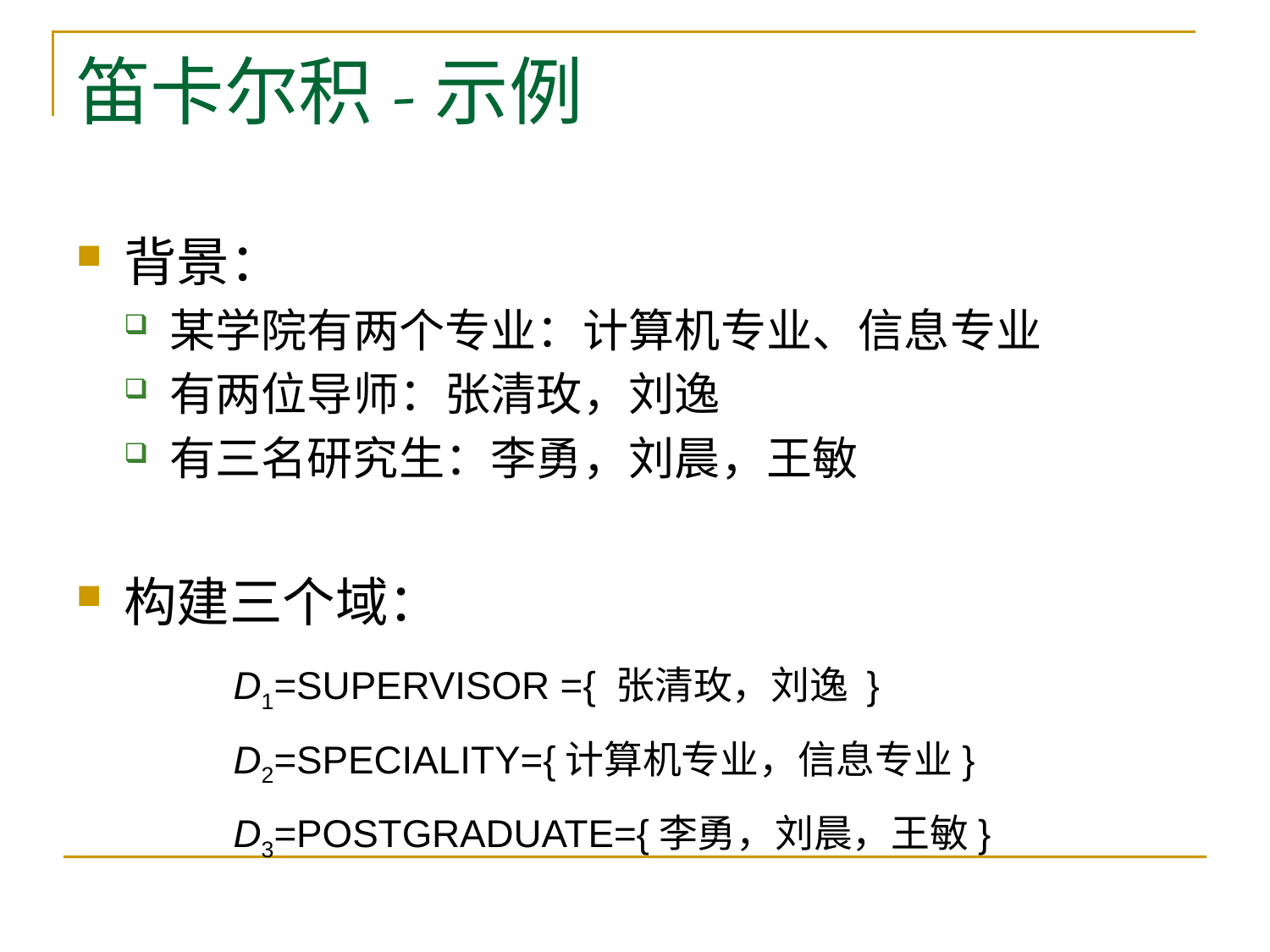

# 笛卡尔积-示例
背景：
某学院有两个专业：计算机专业、信息专业
有两位导师：张清玫，刘逸
有三名研究生：李勇，刘晨，王敏

构建三个域：

   D1=SUPERVISOR ={ 张清玫，刘逸 }
   D2=SPECIALITY={计算机专业，信息专业}
   D3=POSTGRADUATE={李勇，刘晨，王敏}